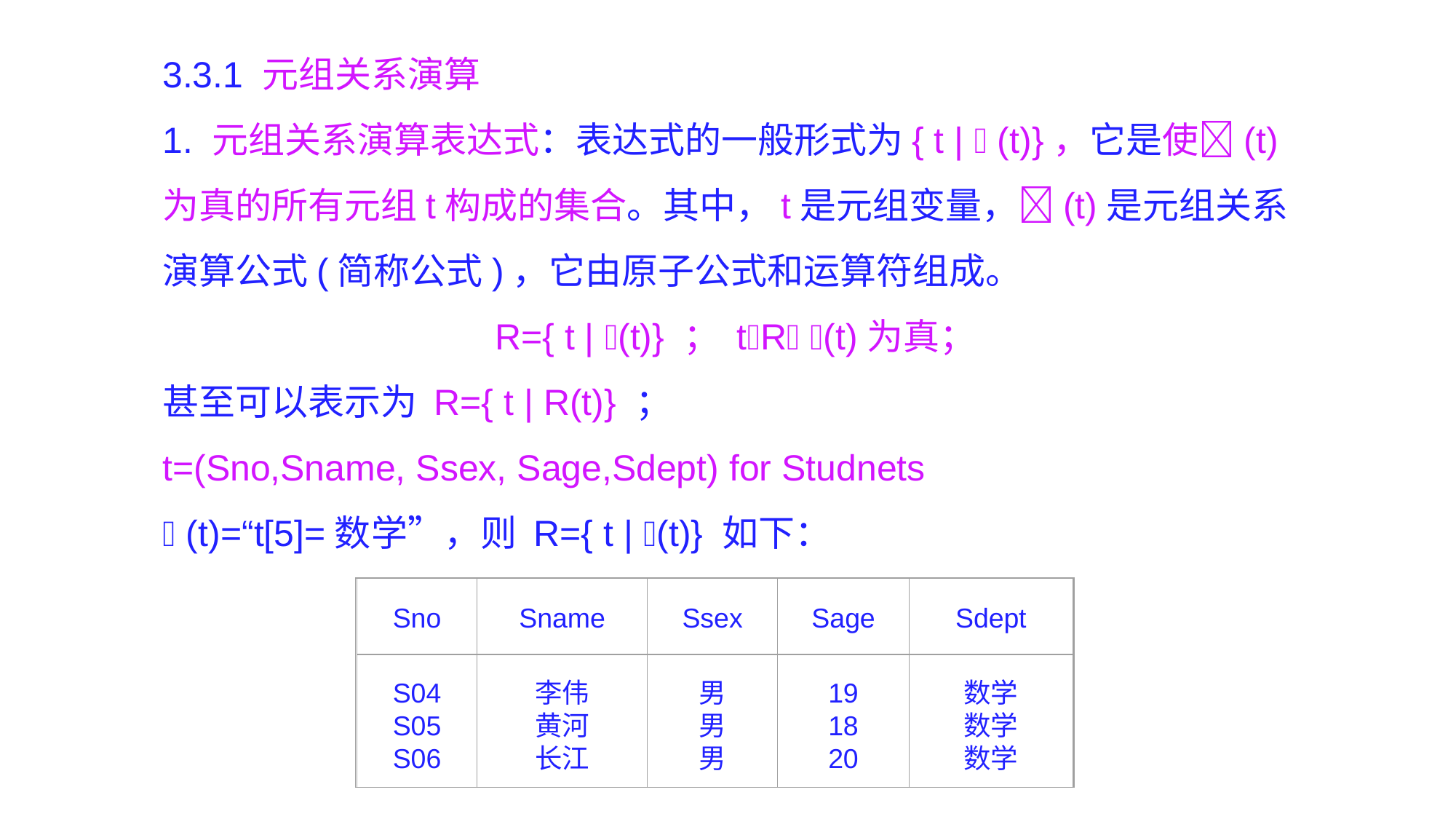

3.3.1 元组关系演算
1. 元组关系演算表达式：表达式的一般形式为{ t | ψ (t)}，它是使ψ(t)为真的所有元组t构成的集合。其中，t是元组变量，ψ(t)是元组关系演算公式(简称公式)，它由原子公式和运算符组成。
R={ t | ψ(t)} ； t∈R⇔ ψ(t)为真；
甚至可以表示为 R={ t | R(t)} ；
t=(Sno,Sname, Ssex, Sage,Sdept) for Studnets
ψ (t)=“t[5]=数学”，则 R={ t | ψ(t)} 如下：

Sno

Sname

Ssex

Sage

Sdept

S04
S05
S06

李伟
黄河
长江

男
男
男

19
18
20

数学
数学
数学